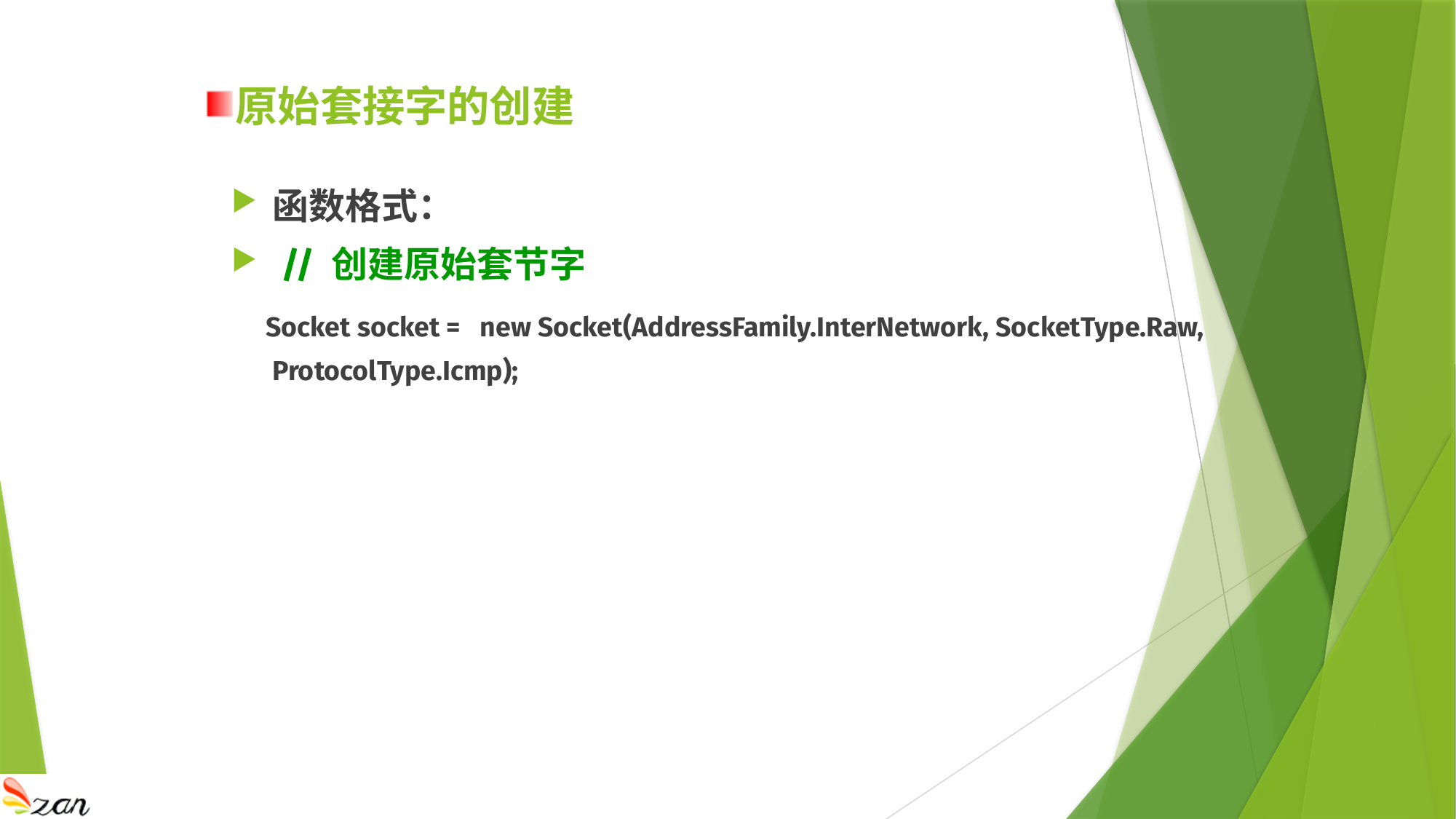

# 原始套接字的创建
函数格式：
 // 创建原始套节字
    Socket socket =   new Socket(AddressFamily.InterNetwork, SocketType.Raw, ProtocolType.Icmp);